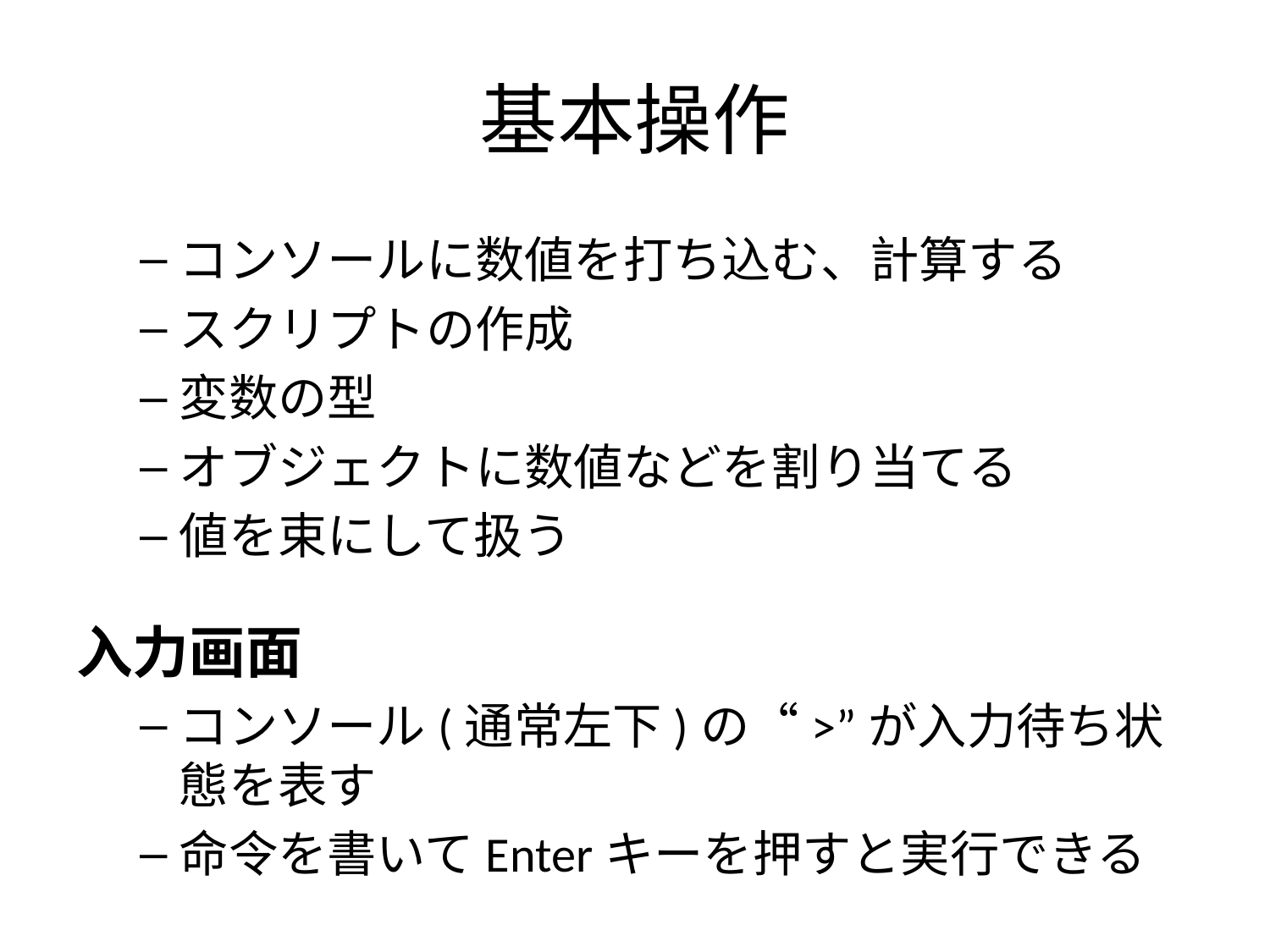

# 基本操作
コンソールに数値を打ち込む、計算する
スクリプトの作成
変数の型
オブジェクトに数値などを割り当てる
値を束にして扱う
入力画面
コンソール(通常左下)の“>”が入力待ち状態を表す
命令を書いてEnterキーを押すと実行できる